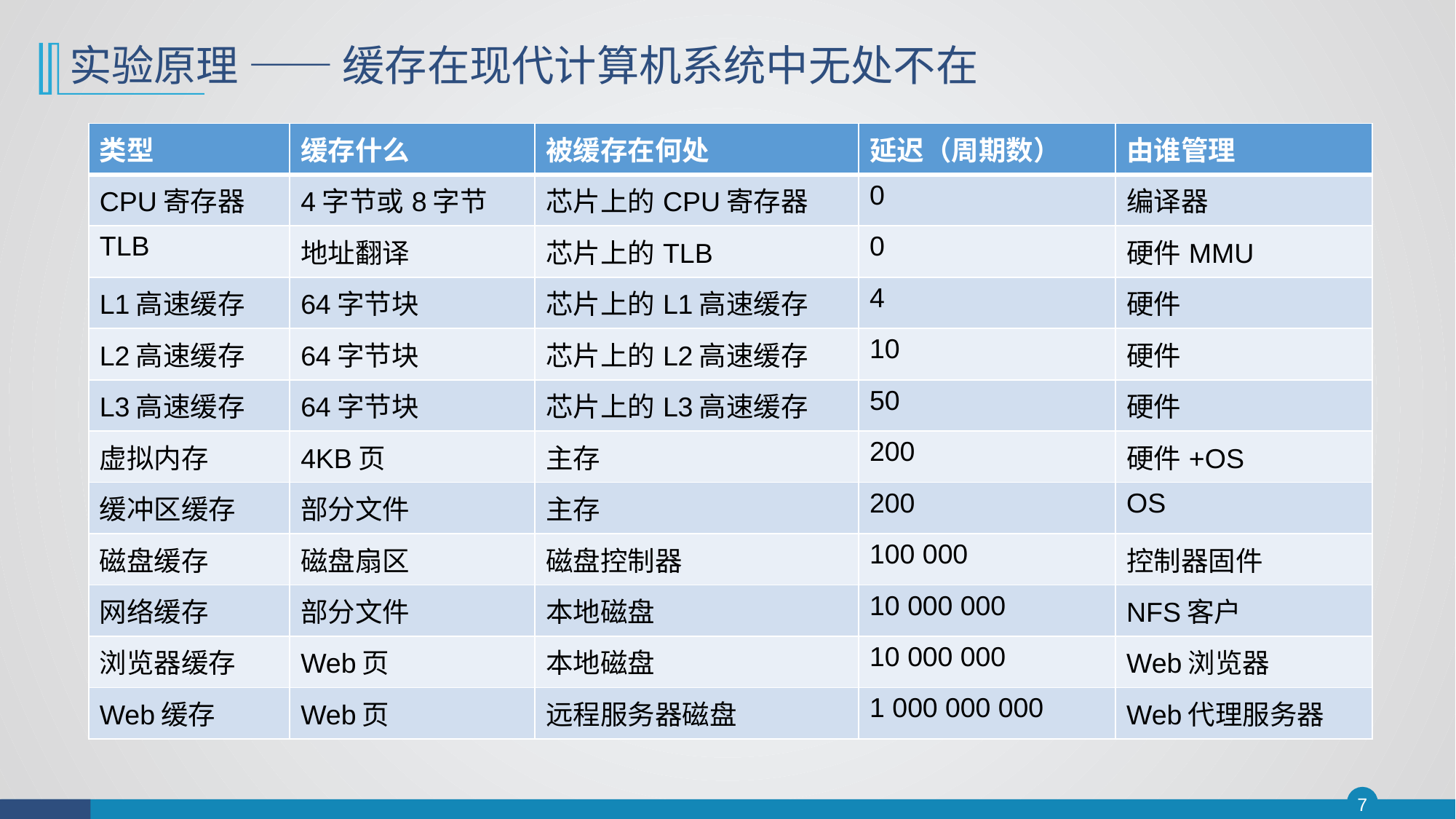

# 实验原理 —— 缓存在现代计算机系统中无处不在
| 类型 | 缓存什么 | 被缓存在何处 | 延迟（周期数） | 由谁管理 |
| --- | --- | --- | --- | --- |
| CPU寄存器 | 4字节或8字节 | 芯片上的CPU寄存器 | 0 | 编译器 |
| TLB | 地址翻译 | 芯片上的TLB | 0 | 硬件MMU |
| L1高速缓存 | 64字节块 | 芯片上的L1高速缓存 | 4 | 硬件 |
| L2高速缓存 | 64字节块 | 芯片上的L2高速缓存 | 10 | 硬件 |
| L3高速缓存 | 64字节块 | 芯片上的L3高速缓存 | 50 | 硬件 |
| 虚拟内存 | 4KB页 | 主存 | 200 | 硬件+OS |
| 缓冲区缓存 | 部分文件 | 主存 | 200 | OS |
| 磁盘缓存 | 磁盘扇区 | 磁盘控制器 | 100 000 | 控制器固件 |
| 网络缓存 | 部分文件 | 本地磁盘 | 10 000 000 | NFS客户 |
| 浏览器缓存 | Web页 | 本地磁盘 | 10 000 000 | Web浏览器 |
| Web缓存 | Web页 | 远程服务器磁盘 | 1 000 000 000 | Web代理服务器 |